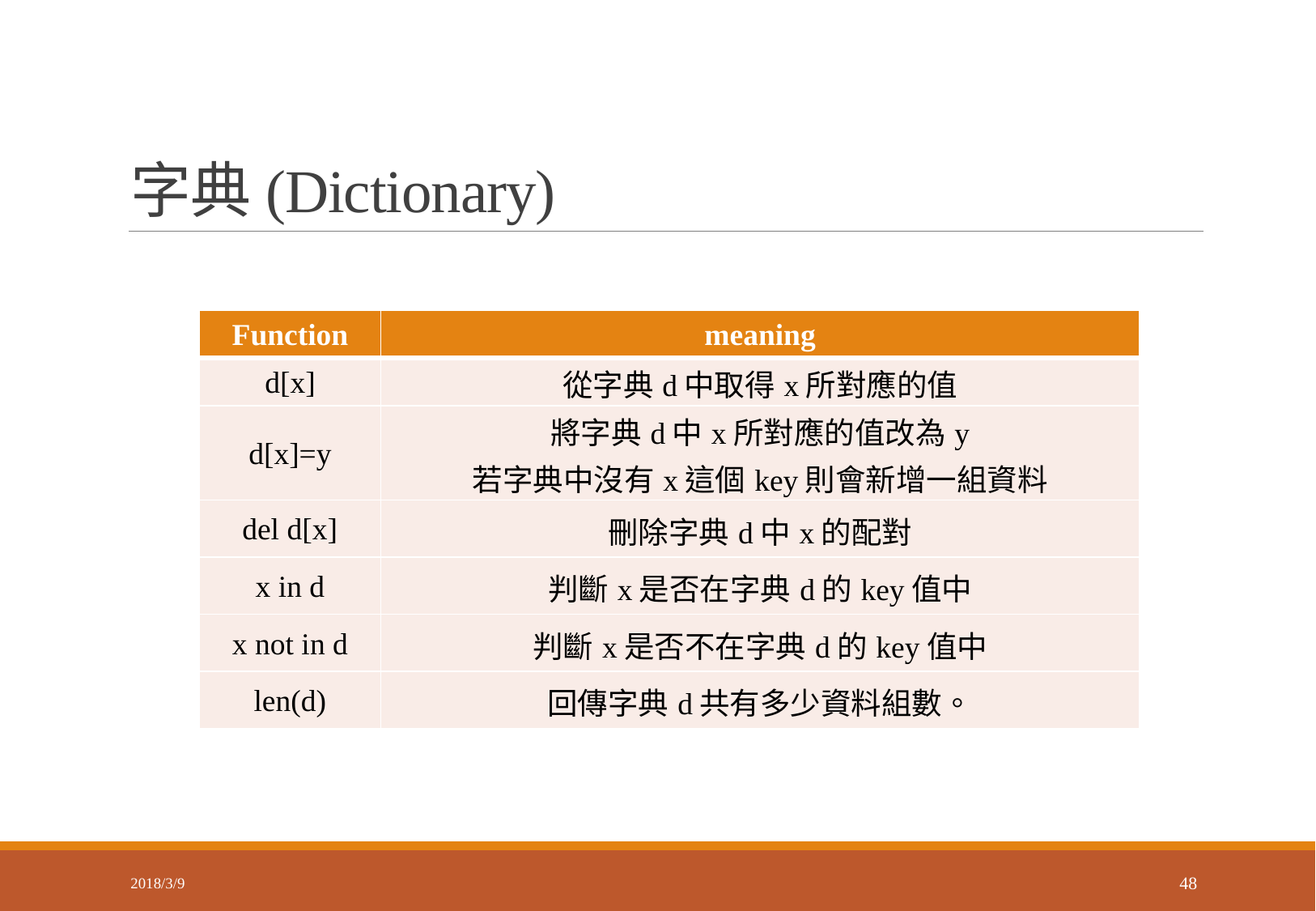

# 字典(Dictionary)

| Function | meaning |
| --- | --- |
| d[x] | 從字典d中取得x所對應的值 |
| d[x]=y | 將字典d中x所對應的值改為y 若字典中沒有x這個key則會新增一組資料 |
| del d[x] | 刪除字典d中x的配對 |
| x in d | 判斷x是否在字典d的key值中 |
| x not in d | 判斷x是否不在字典d的key值中 |
| len(d) | 回傳字典d共有多少資料組數。 |
2018/3/9
48